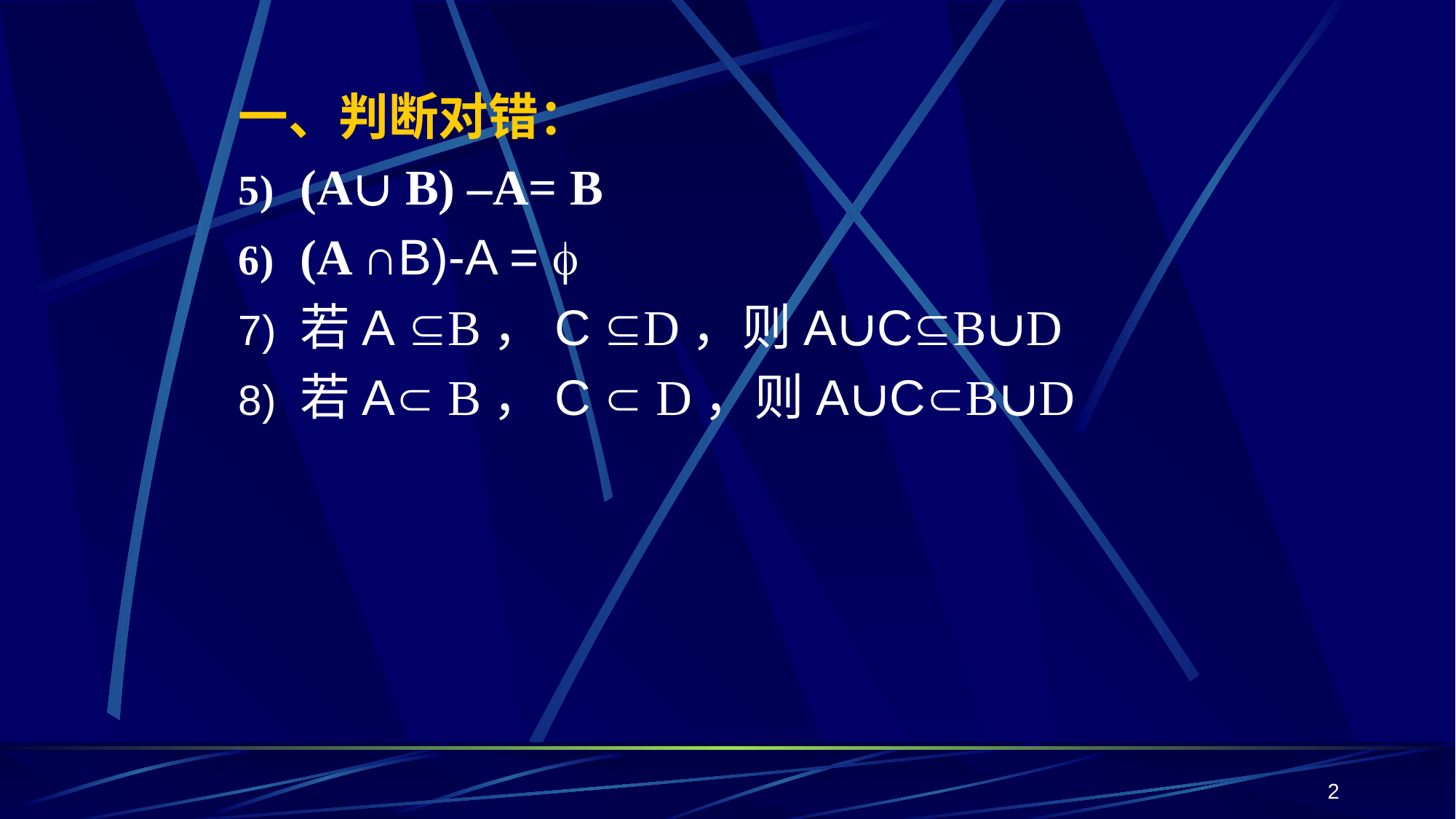

一、判断对错：
(A∪ B) –A= B
(A ∩B)-A = φ
若A ⊆B，C ⊆D，则A∪C⊆B∪D
若A⊂ B，C ⊂ D，则A∪C⊂B∪D

2